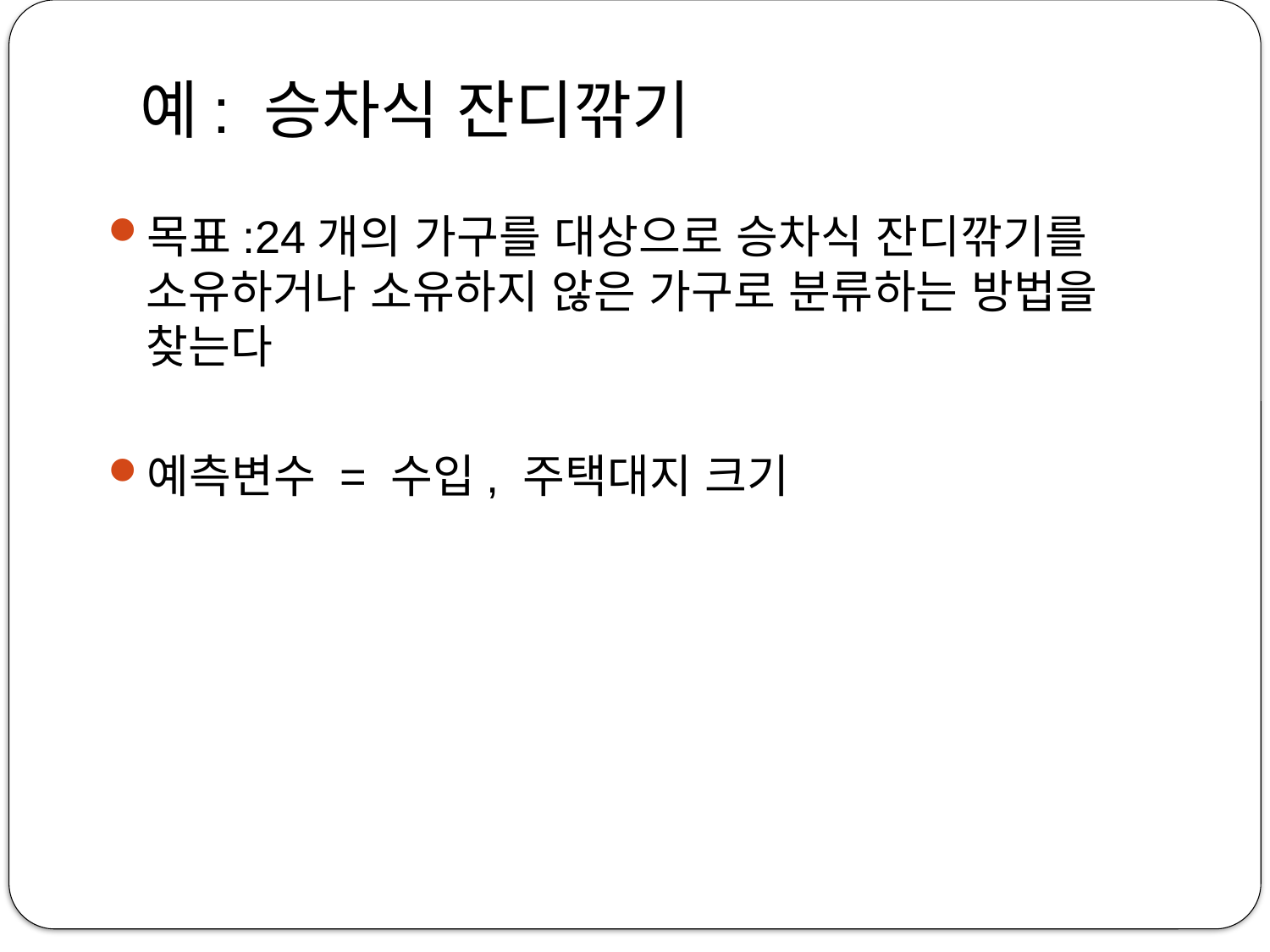

# 예: 승차식 잔디깎기
목표:24개의 가구를 대상으로 승차식 잔디깎기를 소유하거나 소유하지 않은 가구로 분류하는 방법을 찾는다

예측변수 = 수입, 주택대지 크기